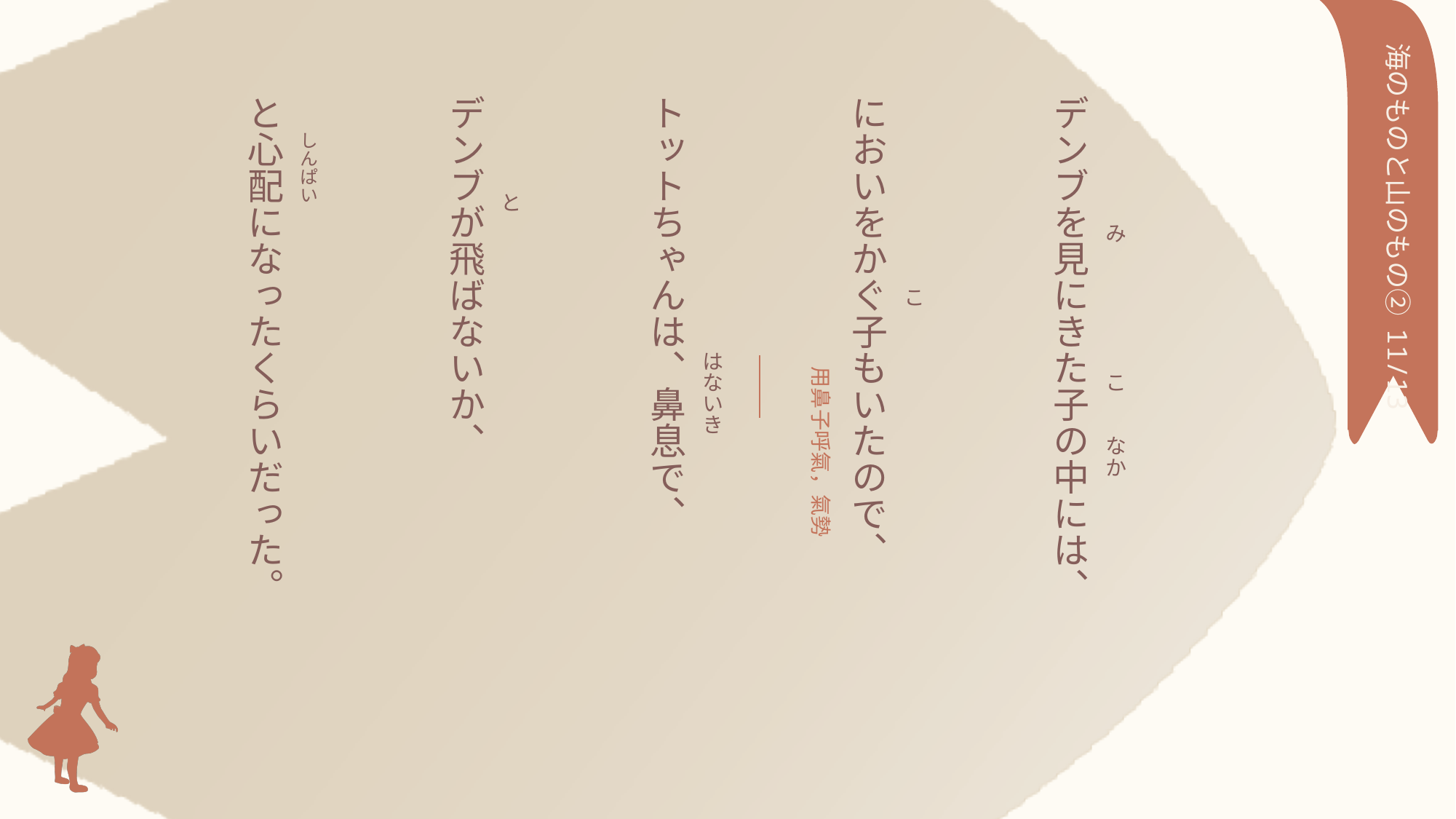

海のものと山のもの② 11/13
　　　　　　み　　　　　　こ　　なか
デンブを見にきた子の中には、

　　　　　　　　　こ
においをかぐ子もいたので、

　　　　　　　　　　　　はないき
トットちゃんは、鼻息で、

      　　　と
デンブが飛ばないか、

　　しんぱい
と心配になったくらいだった。

用鼻子呼氣，氣勢